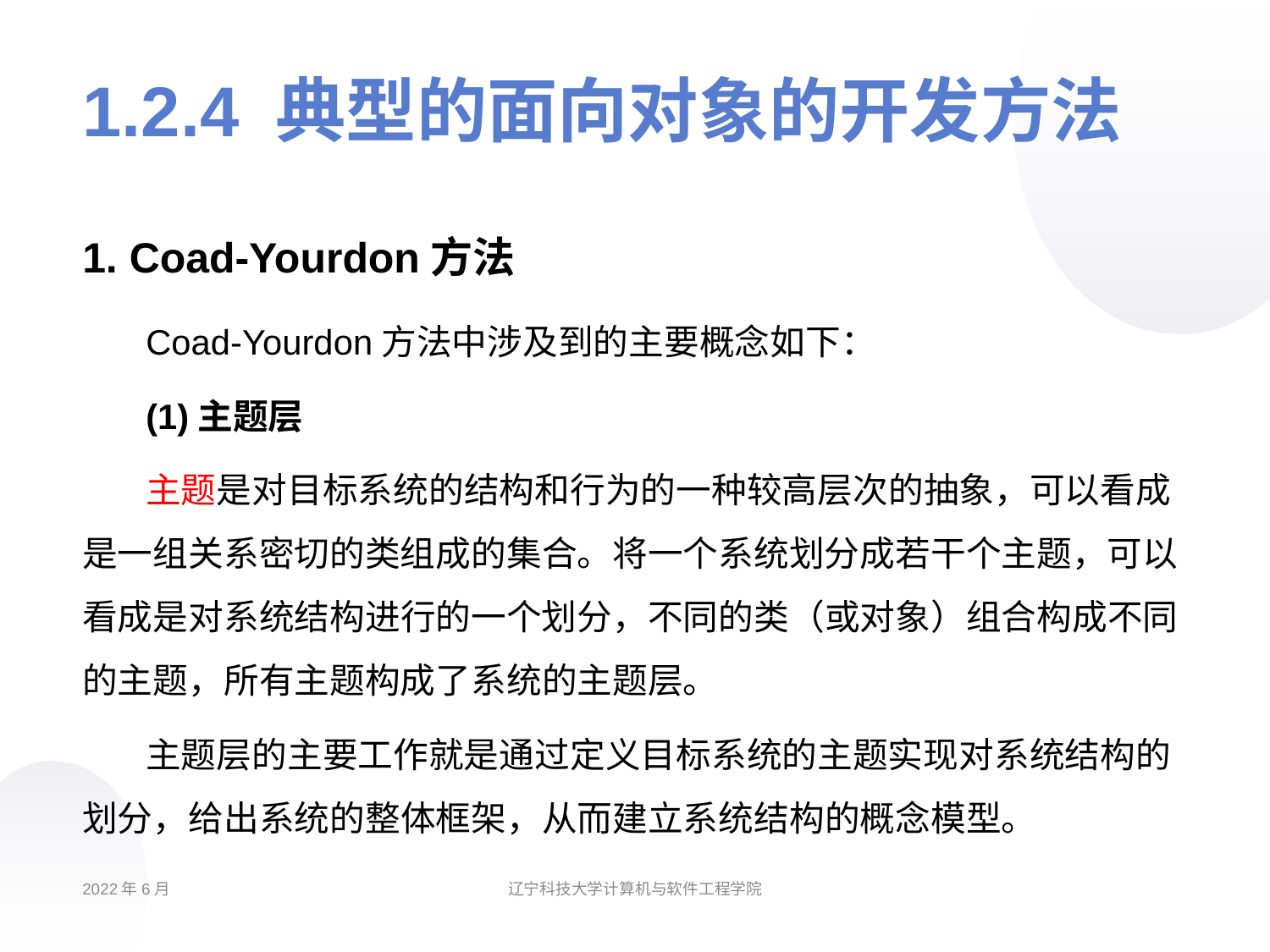

# 1.2.4 典型的面向对象的开发方法
1. Coad-Yourdon方法
Coad-Yourdon方法中涉及到的主要概念如下：
(1)主题层
主题是对目标系统的结构和行为的一种较高层次的抽象，可以看成是一组关系密切的类组成的集合。将一个系统划分成若干个主题，可以看成是对系统结构进行的一个划分，不同的类（或对象）组合构成不同的主题，所有主题构成了系统的主题层。
主题层的主要工作就是通过定义目标系统的主题实现对系统结构的划分，给出系统的整体框架，从而建立系统结构的概念模型。

2022年6月
辽宁科技大学计算机与软件工程学院
124